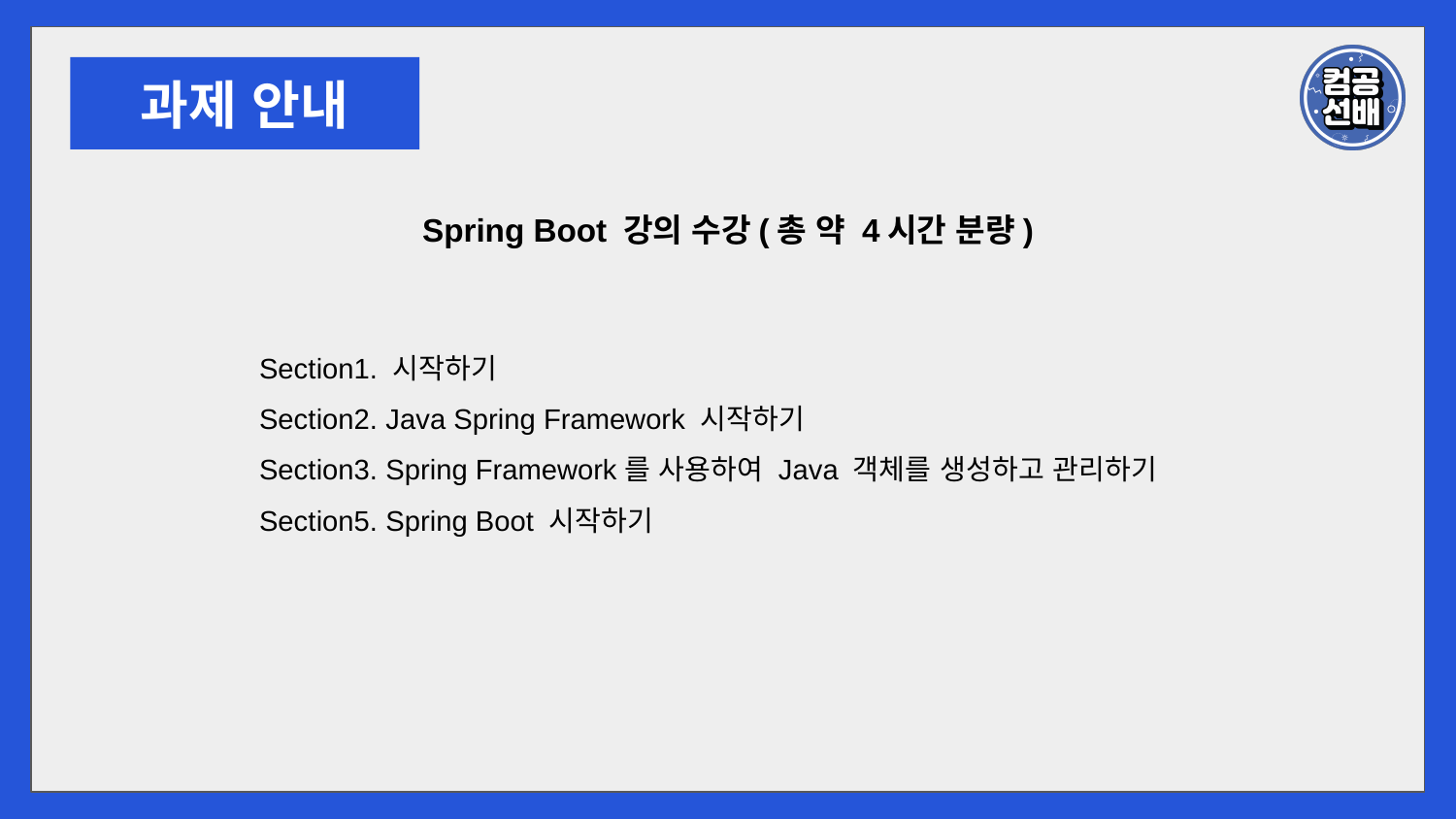

과제 안내
Spring Boot 강의 수강(총 약 4시간 분량)
Section1. 시작하기
Section2. Java Spring Framework 시작하기
Section3. Spring Framework를 사용하여 Java 객체를 생성하고 관리하기
Section5. Spring Boot 시작하기